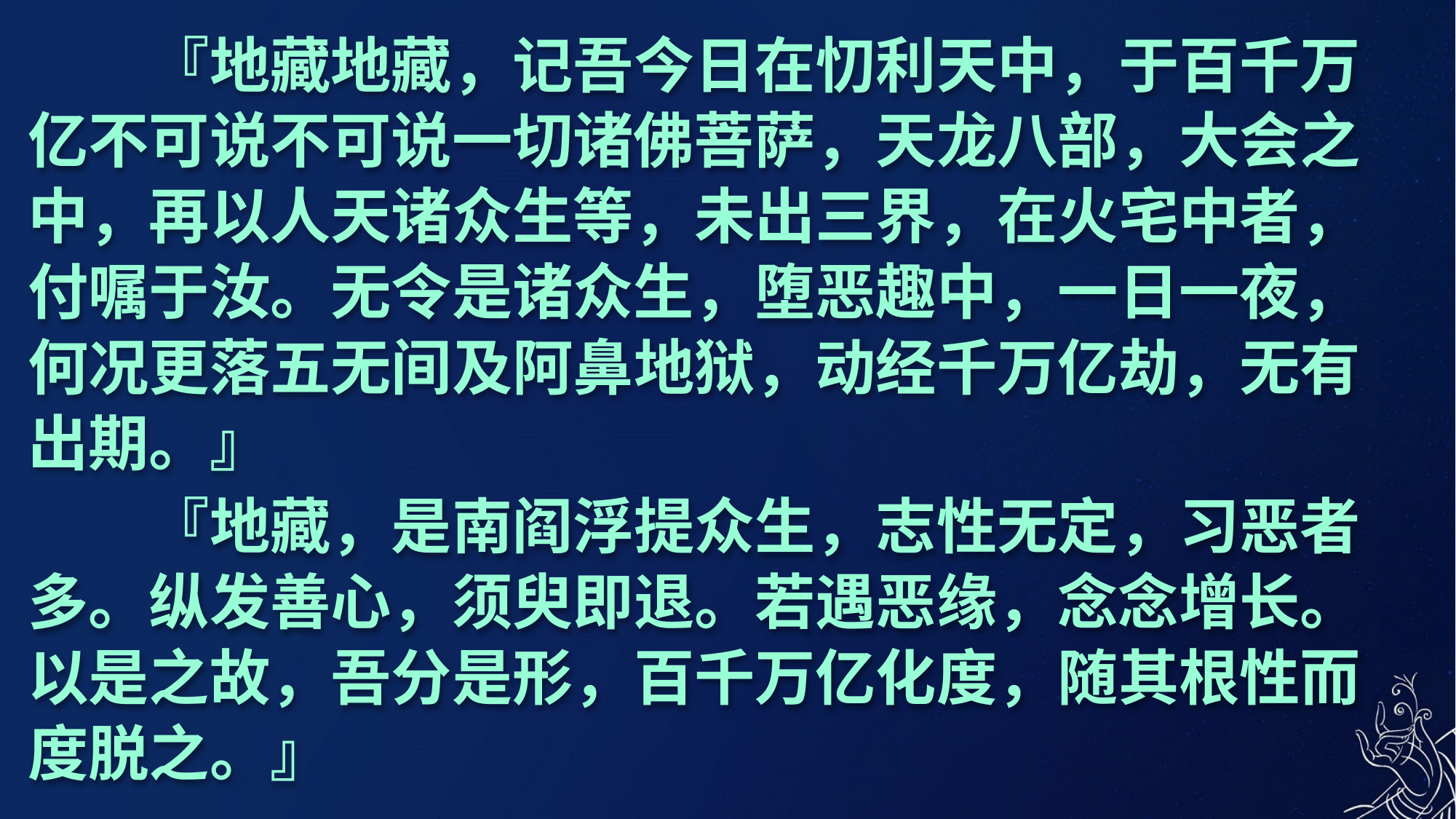

『地藏地藏，记吾今日在忉利天中，于百千万亿不可说不可说一切诸佛菩萨，天龙八部，大会之中，再以人天诸众生等，未出三界，在火宅中者，付嘱于汝。无令是诸众生，堕恶趣中，一日一夜，何况更落五无间及阿鼻地狱，动经千万亿劫，无有出期。』
　　『地藏，是南阎浮提众生，志性无定，习恶者多。纵发善心，须臾即退。若遇恶缘，念念增长。以是之故，吾分是形，百千万亿化度，随其根性而度脱之。』